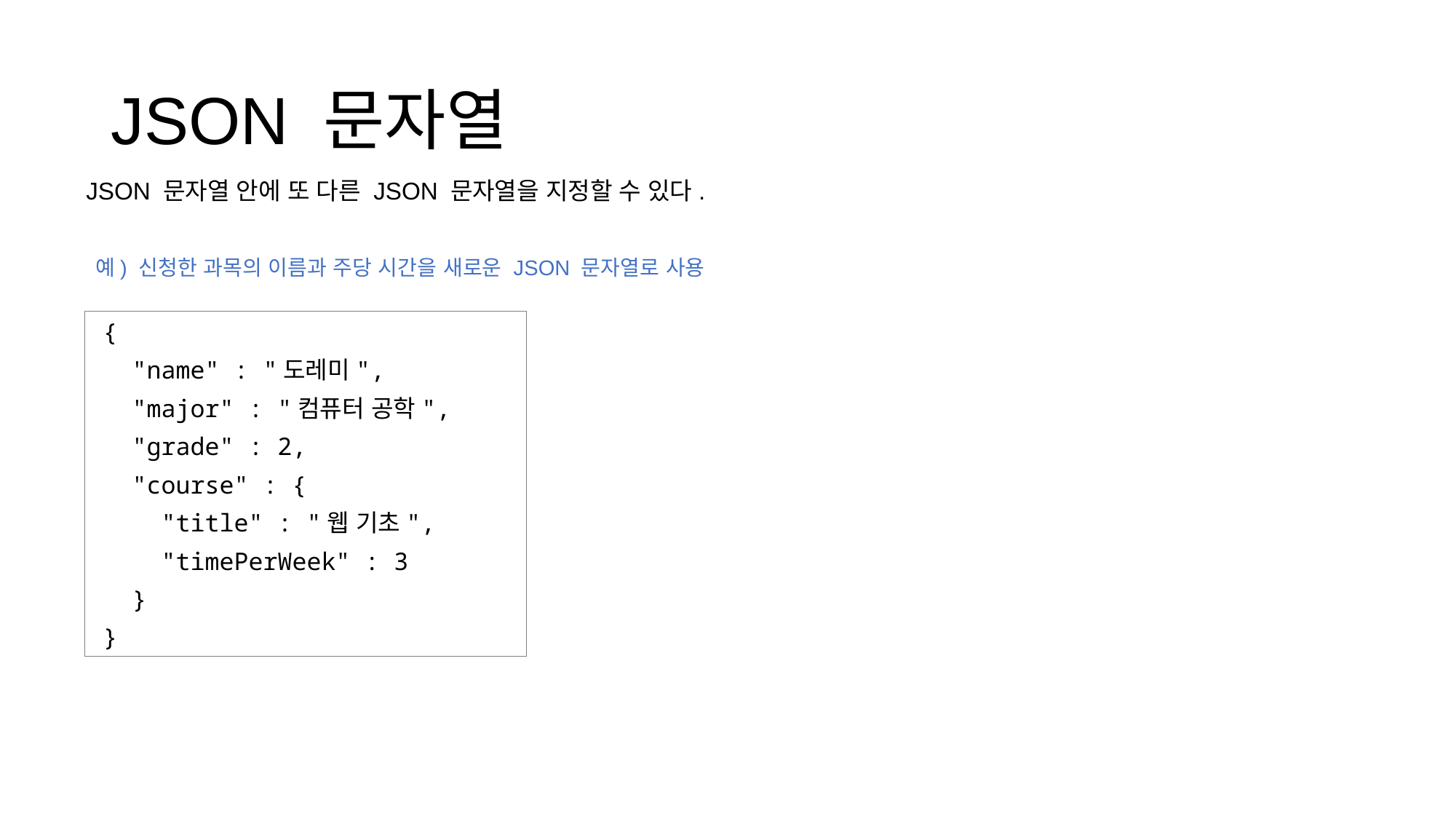

# JSON 문자열
JSON 문자열 안에 또 다른 JSON 문자열을 지정할 수 있다.
예) 신청한 과목의 이름과 주당 시간을 새로운 JSON 문자열로 사용
{
  "name" : "도레미",
  "major" : "컴퓨터 공학",
  "grade" : 2,
  "course" : {
    "title" : "웹 기초",
    "timePerWeek" : 3
  }
}